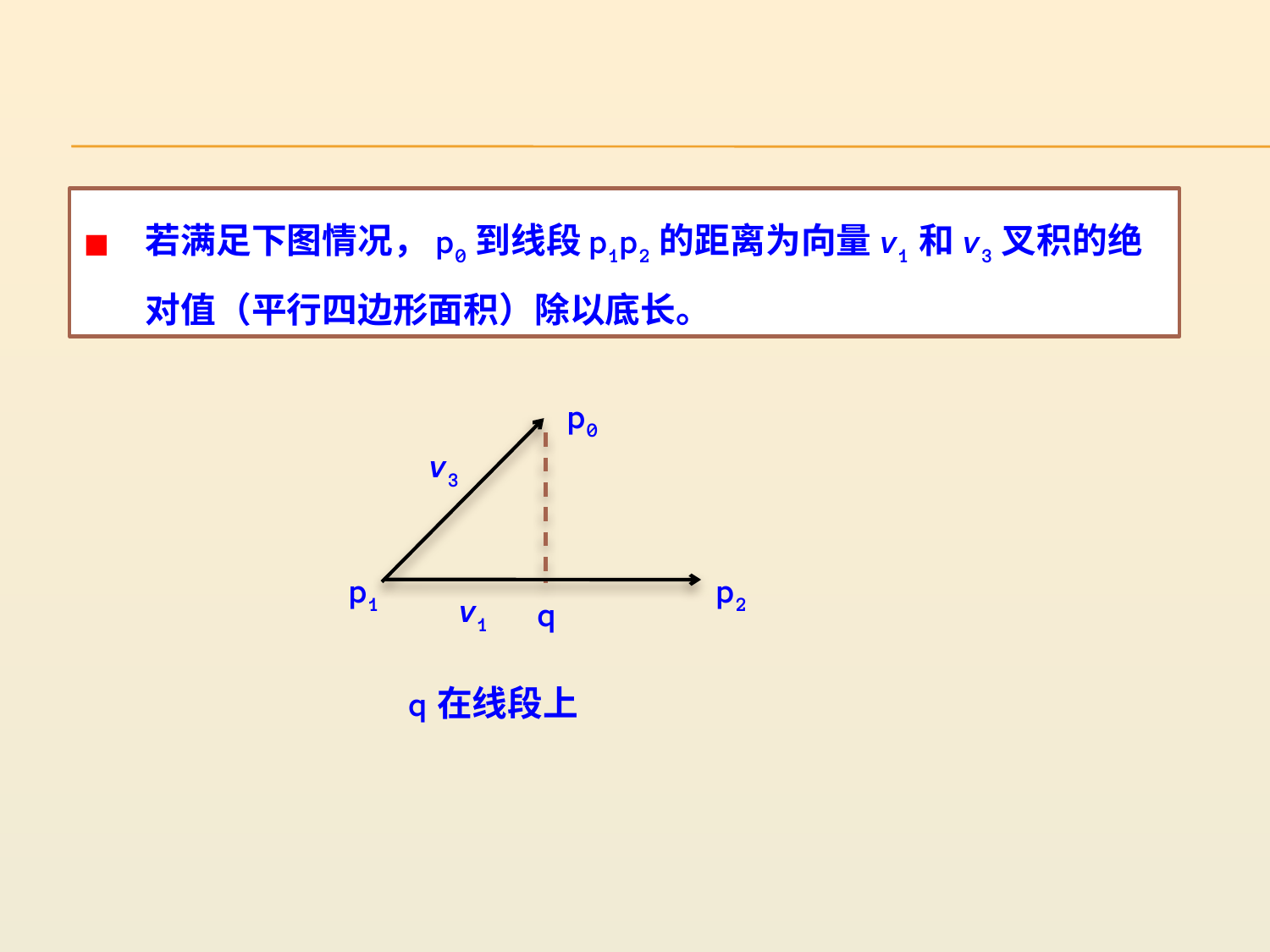

若满足下图情况，p0到线段p1p2的距离为向量v1和v3叉积的绝对值（平行四边形面积）除以底长。
p0
v3
p1
p2
v1
q
q在线段上